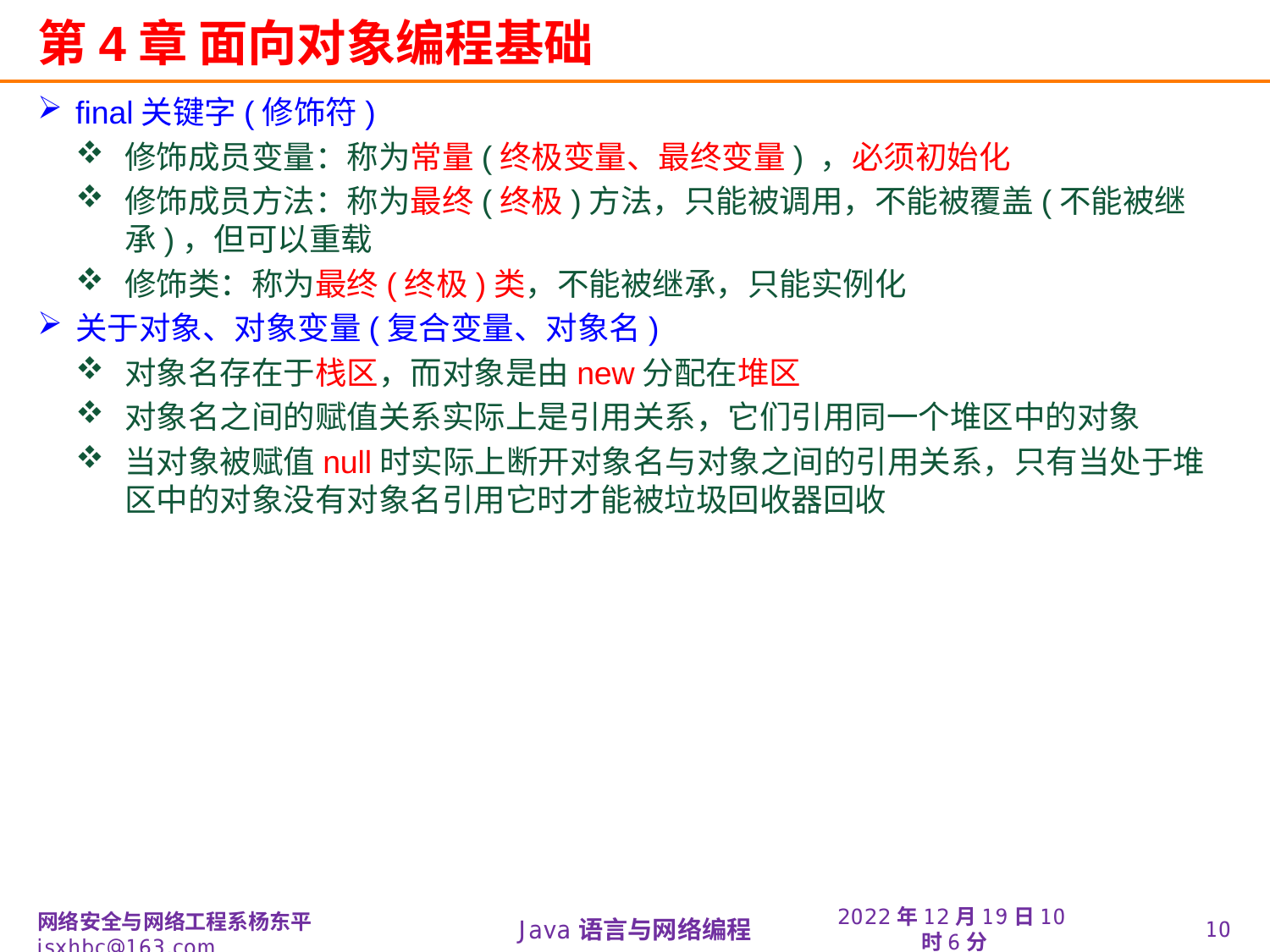

# 第4章 面向对象编程基础
final关键字(修饰符)
修饰成员变量：称为常量(终极变量、最终变量) ，必须初始化
修饰成员方法：称为最终(终极)方法，只能被调用，不能被覆盖(不能被继承)，但可以重载
修饰类：称为最终(终极)类，不能被继承，只能实例化
关于对象、对象变量(复合变量、对象名)
对象名存在于栈区，而对象是由new分配在堆区
对象名之间的赋值关系实际上是引用关系，它们引用同一个堆区中的对象
当对象被赋值null时实际上断开对象名与对象之间的引用关系，只有当处于堆区中的对象没有对象名引用它时才能被垃圾回收器回收